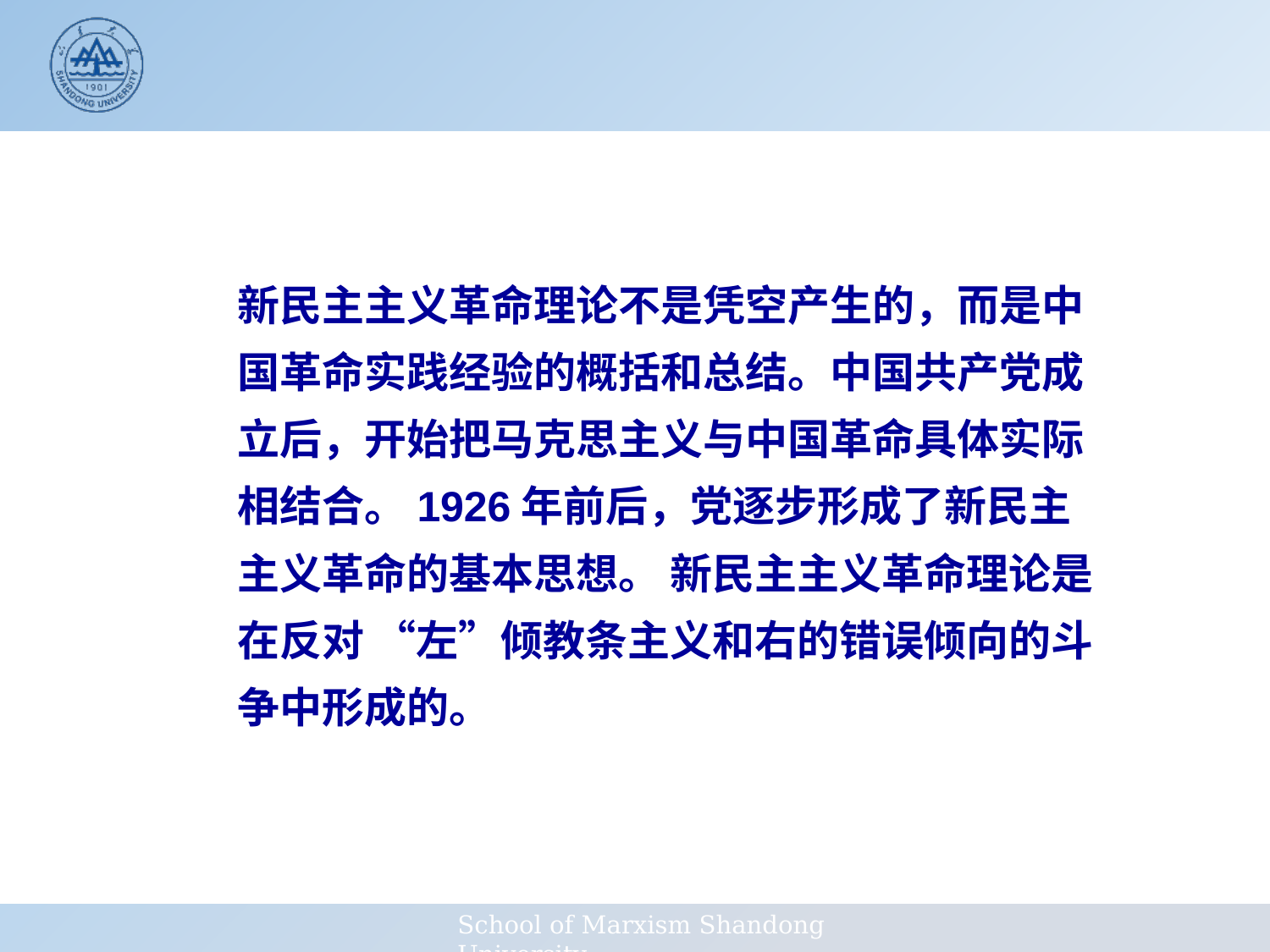

新民主主义革命理论不是凭空产生的，而是中国革命实践经验的概括和总结。中国共产党成立后，开始把马克思主义与中国革命具体实际相结合。1926年前后，党逐步形成了新民主主义革命的基本思想。 新民主主义革命理论是在反对 “左”倾教条主义和右的错误倾向的斗争中形成的。